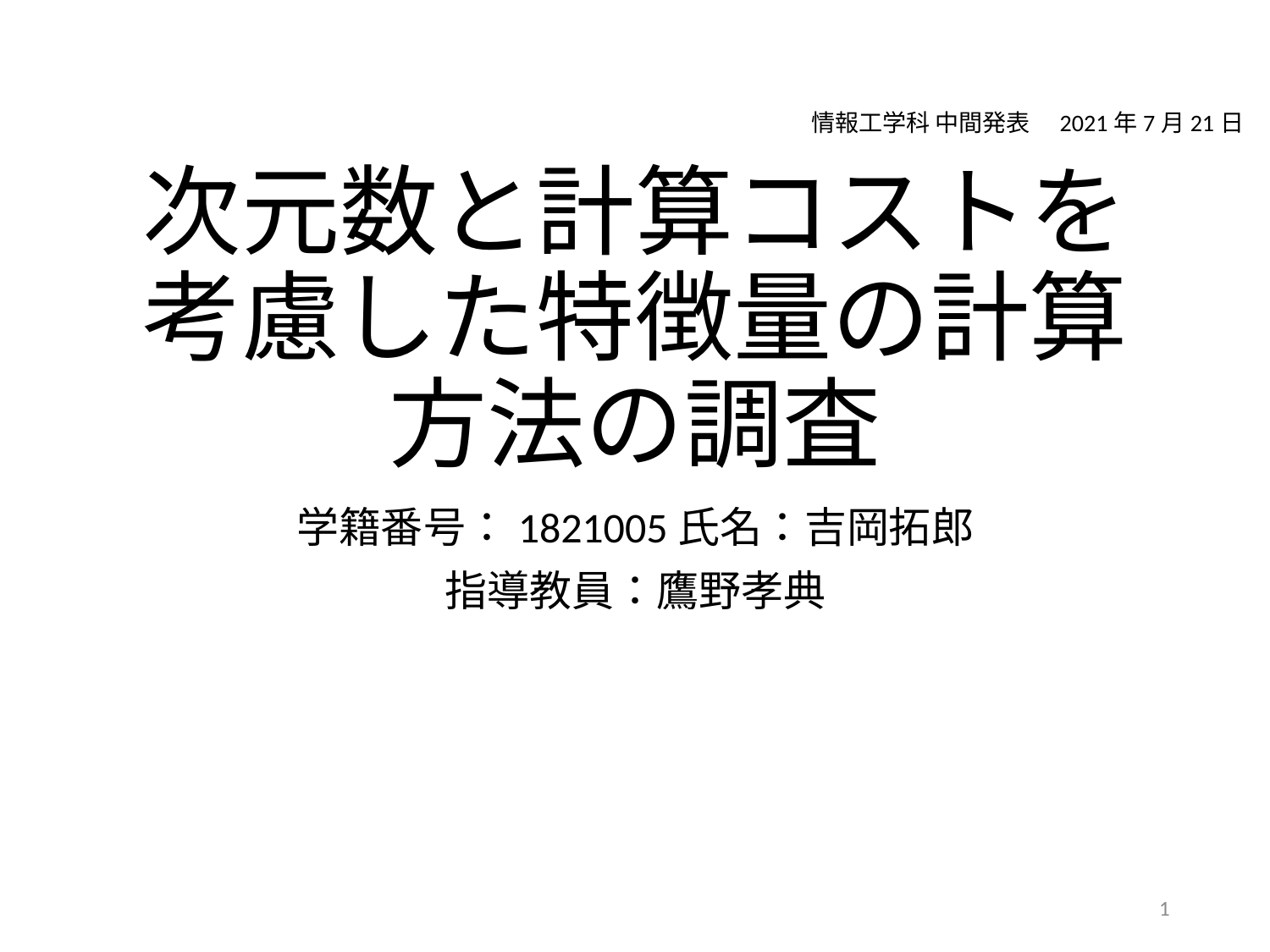

情報工学科 中間発表　2021年7月21日
# 次元数と計算コストを考慮した特徴量の計算方法の調査
学籍番号：1821005	氏名：吉岡拓郎
指導教員：鷹野孝典
1